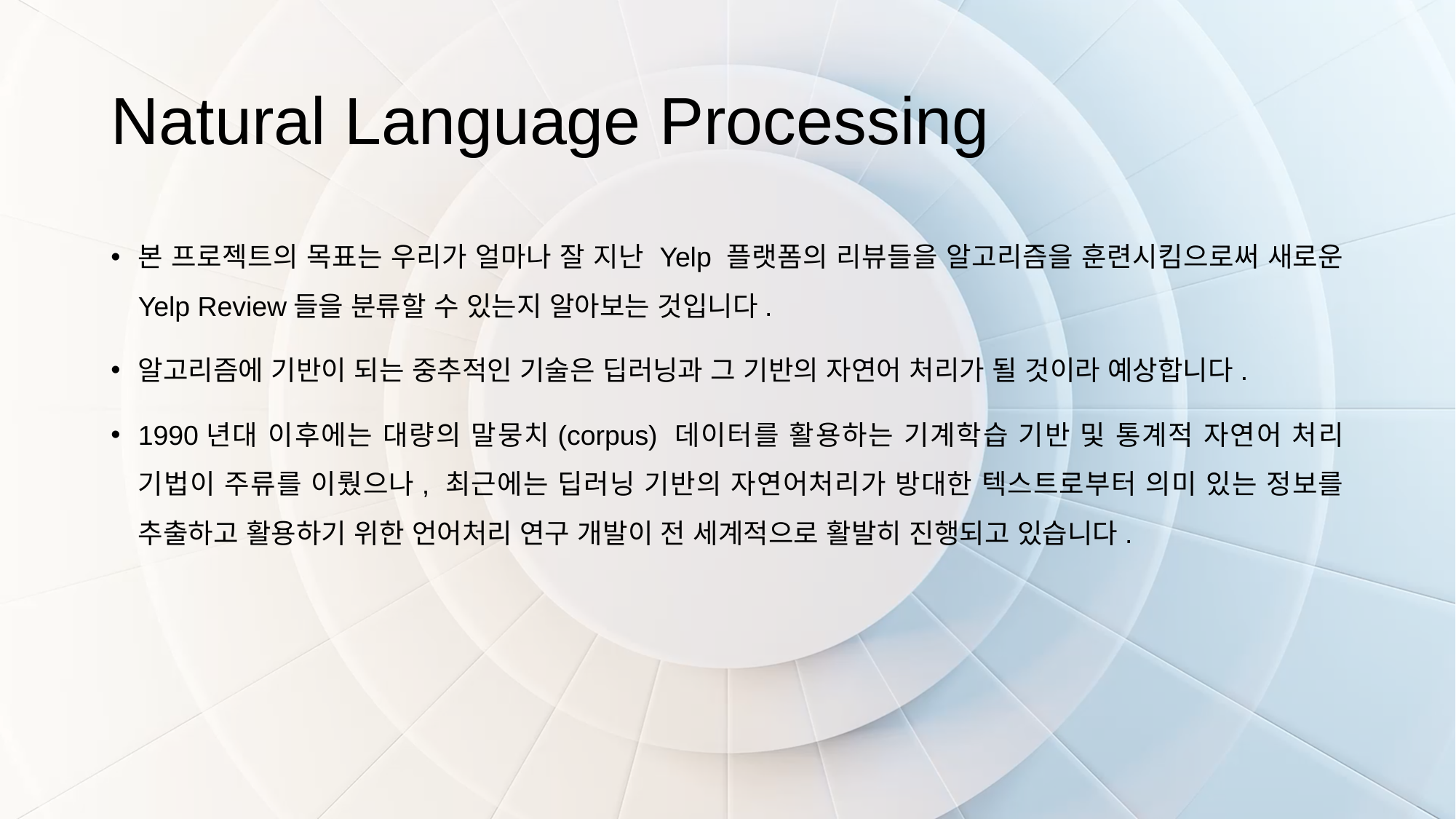

# Natural Language Processing
본 프로젝트의 목표는 우리가 얼마나 잘 지난 Yelp 플랫폼의 리뷰들을 알고리즘을 훈련시킴으로써 새로운 Yelp Review들을 분류할 수 있는지 알아보는 것입니다.
알고리즘에 기반이 되는 중추적인 기술은 딥러닝과 그 기반의 자연어 처리가 될 것이라 예상합니다.
1990년대 이후에는 대량의 말뭉치(corpus) 데이터를 활용하는 기계학습 기반 및 통계적 자연어 처리 기법이 주류를 이뤘으나, 최근에는 딥러닝 기반의 자연어처리가 방대한 텍스트로부터 의미 있는 정보를 추출하고 활용하기 위한 언어처리 연구 개발이 전 세계적으로 활발히 진행되고 있습니다.